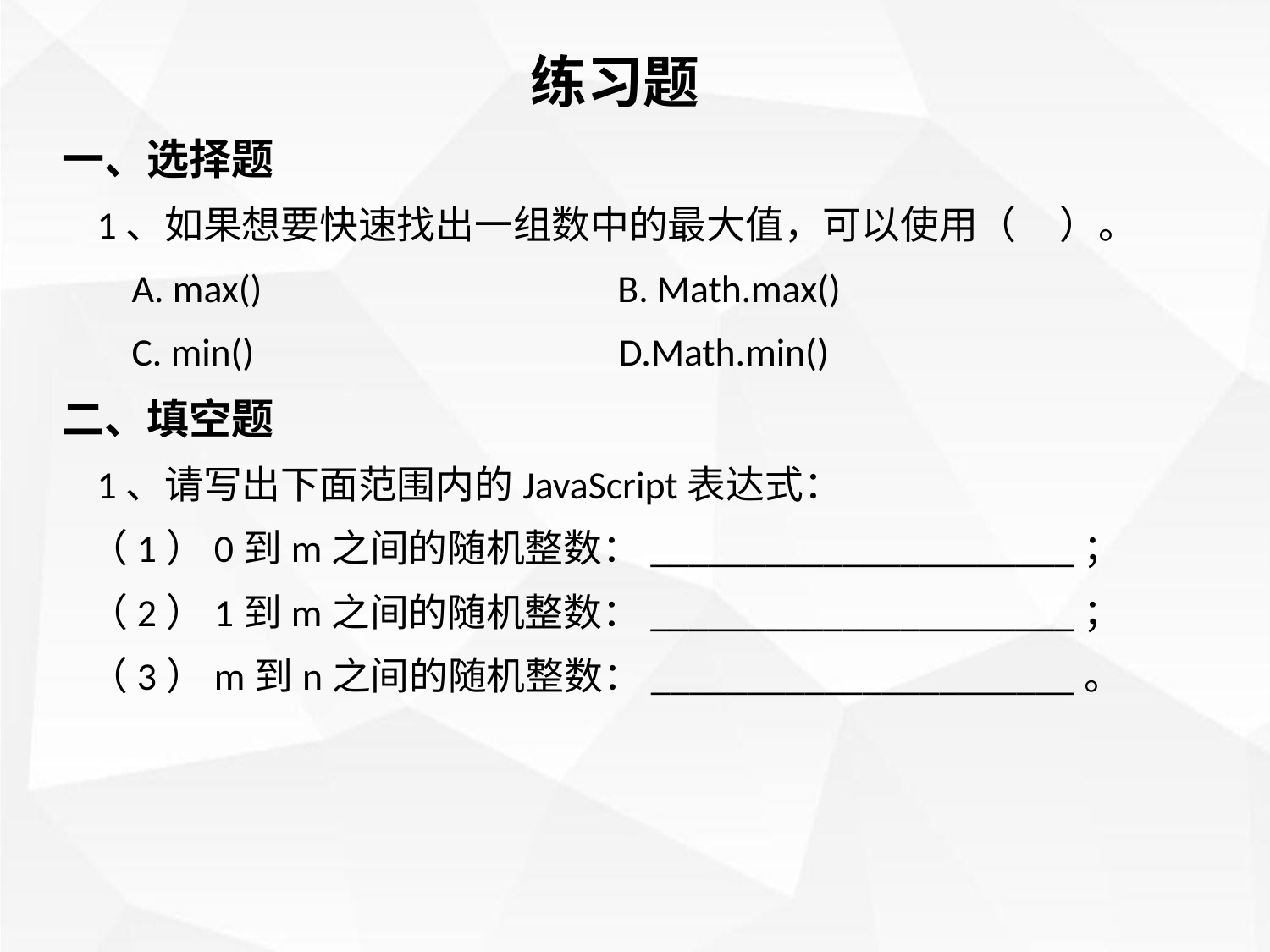

练习题
一、选择题
    1、如果想要快速找出一组数中的最大值，可以使用（     ）。
        A. max()                                         B. Math.max()
        C. min()                                          D.Math.min()
二、填空题
    1、请写出下面范围内的JavaScript表达式：
  （1）0到m之间的随机整数：______________________；
  （2）1到m之间的随机整数：______________________；
  （3）m到n之间的随机整数：______________________。